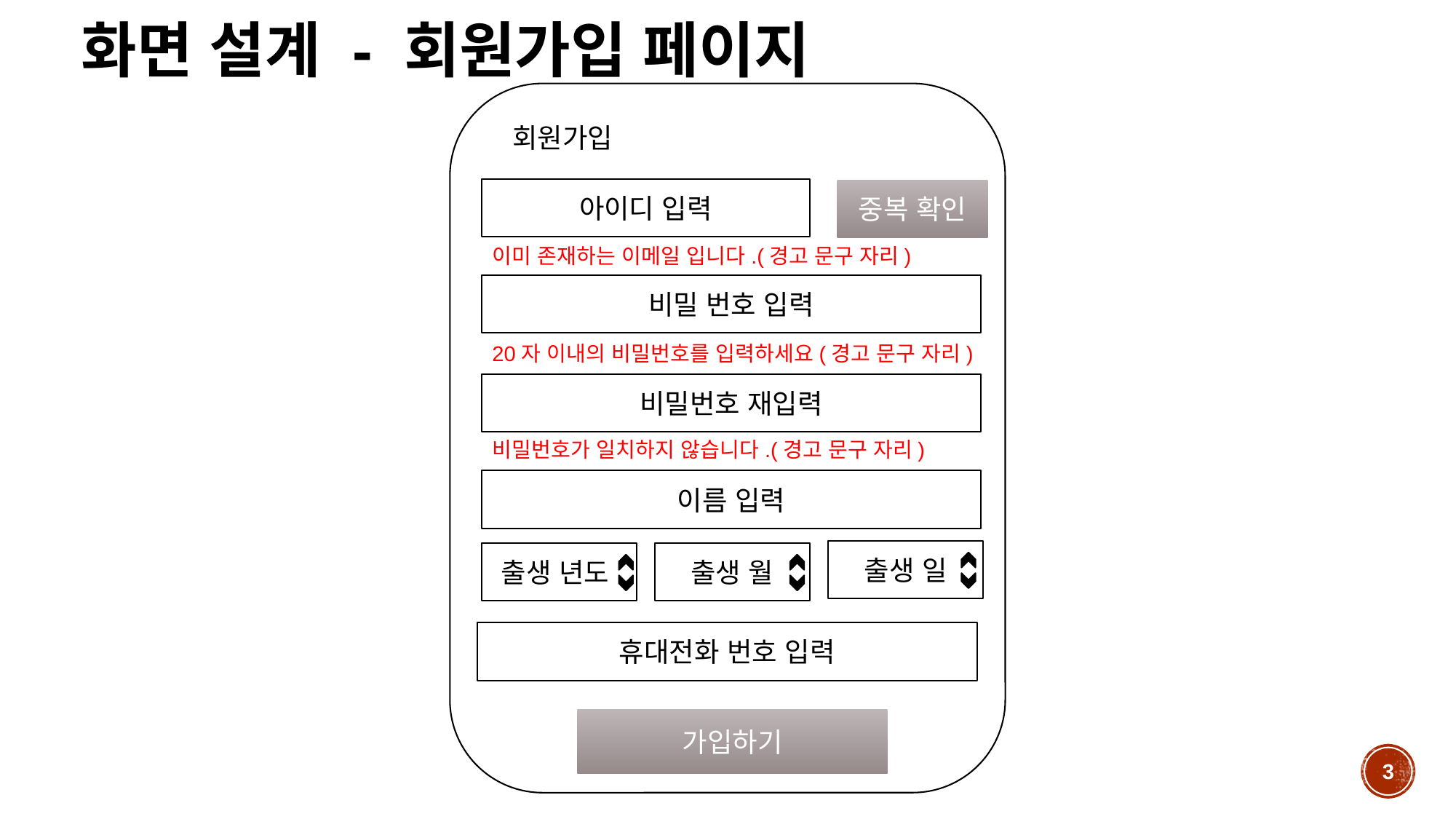

# 화면 설계 - 회원가입 페이지

회원가입
아이디 입력
중복 확인
이미 존재하는 이메일 입니다.(경고 문구 자리)
비밀 번호 입력
20자 이내의 비밀번호를 입력하세요(경고 문구 자리)
비밀번호 재입력
비밀번호가 일치하지 않습니다.(경고 문구 자리)
이름 입력
출생 일
출생 년도
출생 월

휴대전화 번호 입력
가입하기
3